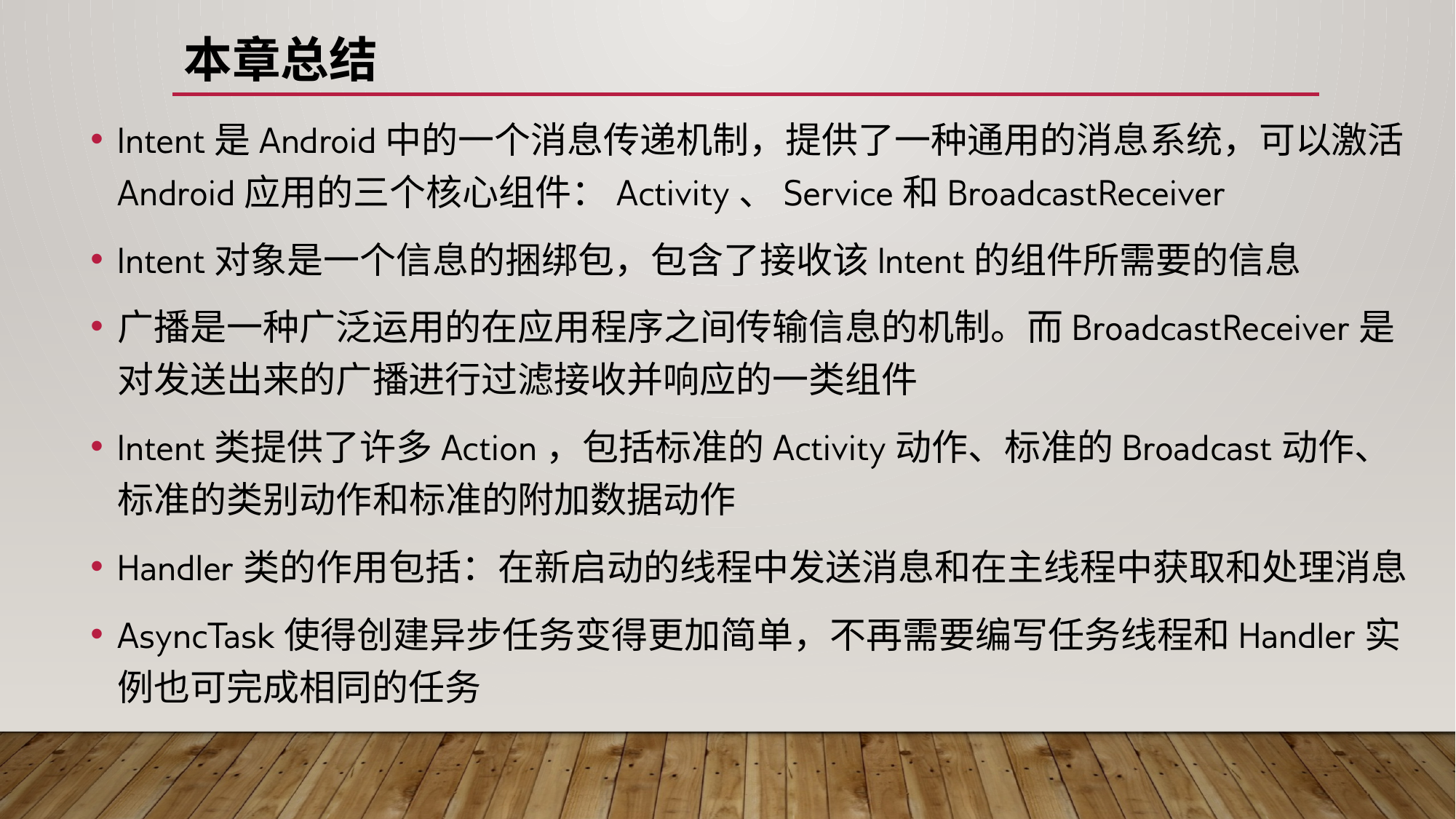

# 本章总结
Intent是Android中的一个消息传递机制，提供了一种通用的消息系统，可以激活Android应用的三个核心组件：Activity、Service和BroadcastReceiver
Intent对象是一个信息的捆绑包，包含了接收该Intent的组件所需要的信息
广播是一种广泛运用的在应用程序之间传输信息的机制。而BroadcastReceiver是对发送出来的广播进行过滤接收并响应的一类组件
Intent类提供了许多Action，包括标准的Activity动作、标准的Broadcast动作、标准的类别动作和标准的附加数据动作
Handler类的作用包括：在新启动的线程中发送消息和在主线程中获取和处理消息
AsyncTask使得创建异步任务变得更加简单，不再需要编写任务线程和Handler实例也可完成相同的任务